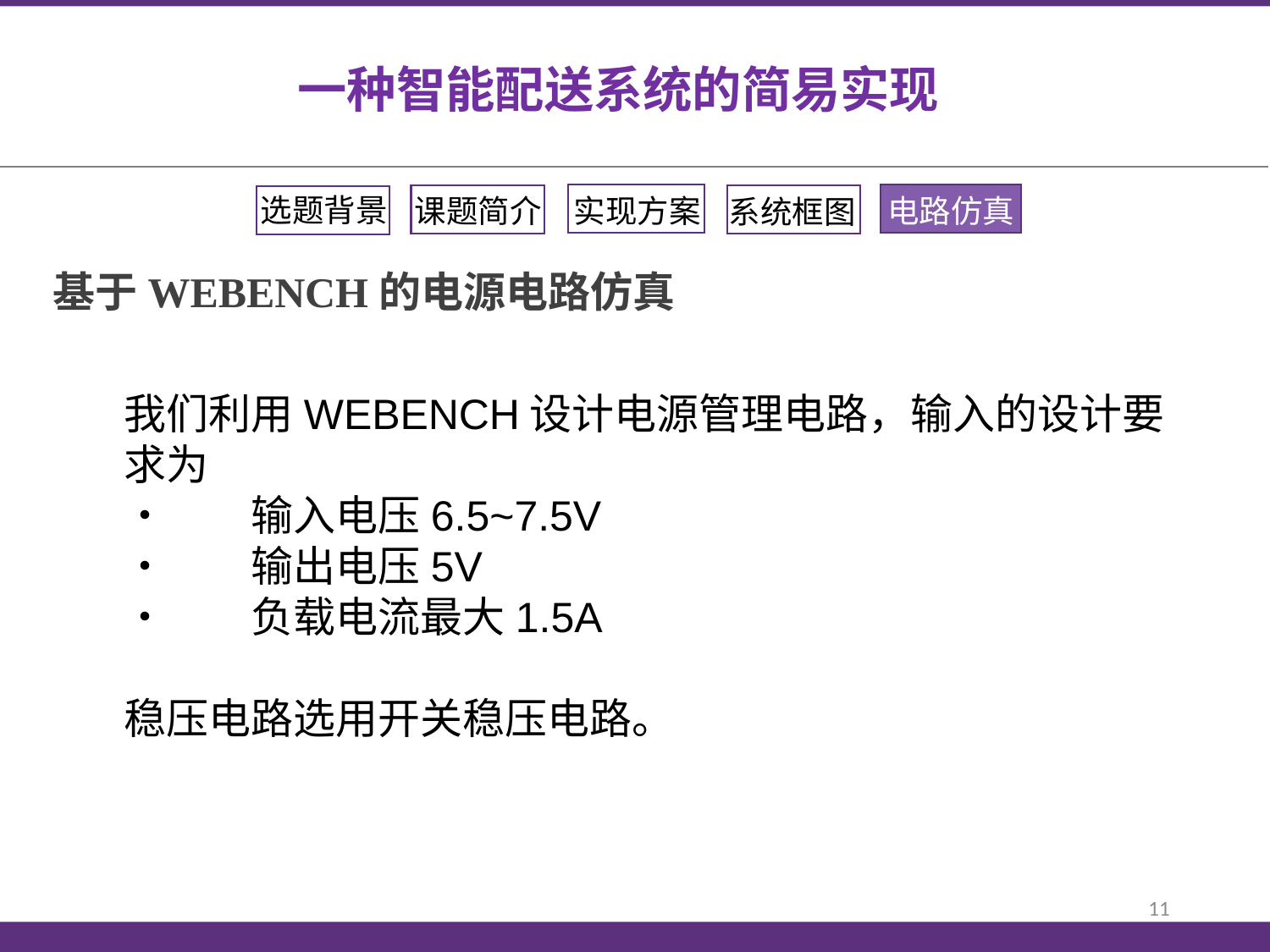

一种智能配送系统的简易实现
选题背景

实现方案

电路仿真
课题简介

系统框图

基于WEBENCH的电源电路仿真

我们利用WEBENCH设计电源管理电路，输入的设计要求为
•	输入电压6.5~7.5V
•	输出电压5V
•	负载电流最大1.5A

稳压电路选用开关稳压电路。
11